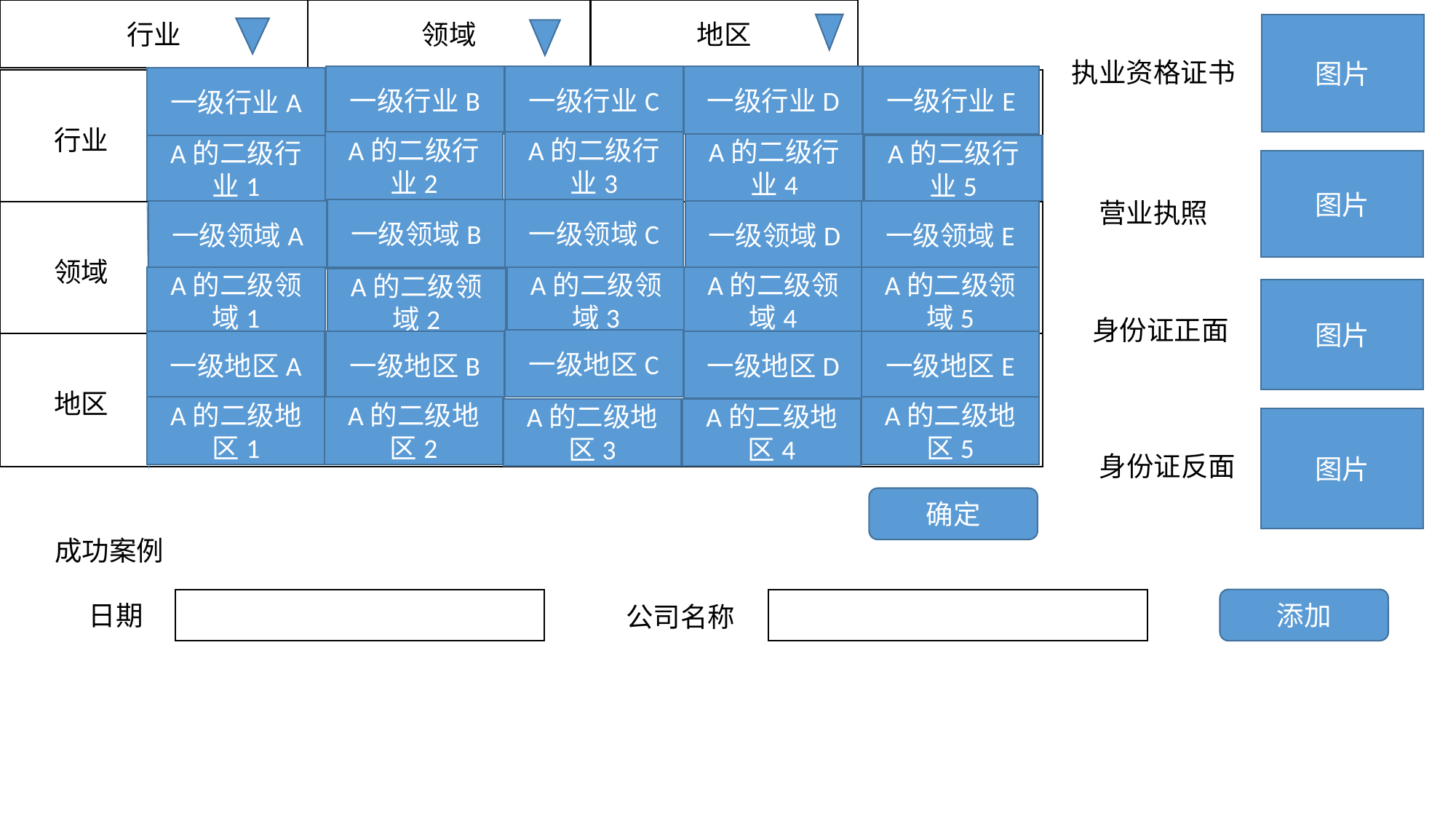

行业
领域
地区

图片

执业资格证书
一级行业B
一级行业C
一级行业D
一级行业E
一级行业A

行业
A的二级行业3
A的二级行业2
A的二级行业4
A的二级行业5
A的二级行业1
图片
营业执照
一级领域B
一级领域C
一级领域A
一级领域D
一级领域E

领域
A的二级领域1
A的二级领域3
A的二级领域4
A的二级领域5
A的二级领域2
图片
身份证正面
一级地区C
一级地区A
一级地区B
一级地区E
一级地区D

地区
A的二级地区1
A的二级地区2
A的二级地区5
A的二级地区3
A的二级地区4
图片
身份证反面
确定
成功案例

添加
日期
公司名称